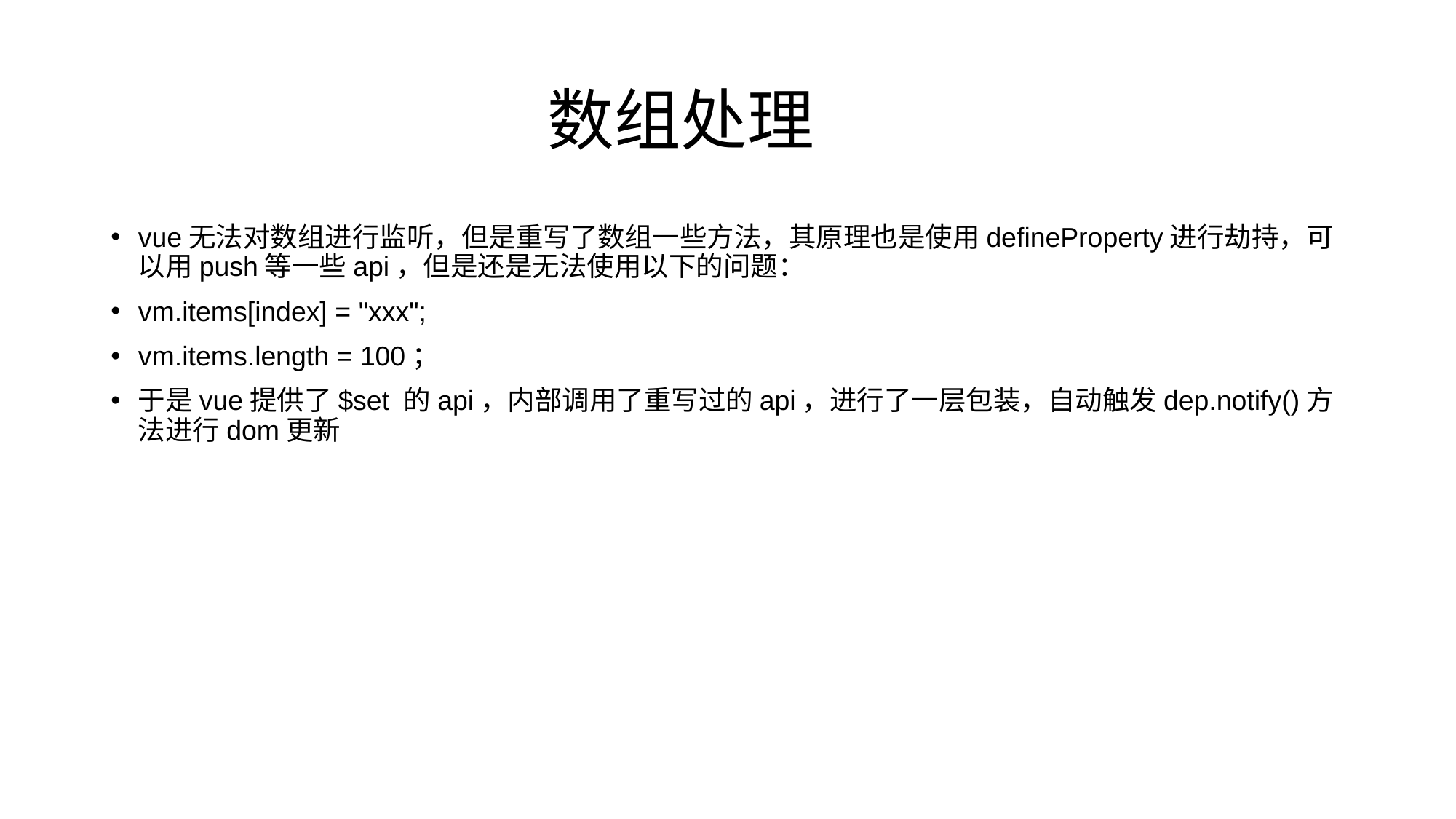

# 数组处理
vue无法对数组进行监听，但是重写了数组一些方法，其原理也是使用defineProperty进行劫持，可以用push等一些api，但是还是无法使用以下的问题：
vm.items[index] = "xxx";
vm.items.length = 100；
于是vue提供了$set 的api，内部调用了重写过的api，进行了一层包装，自动触发dep.notify()方法进行dom更新